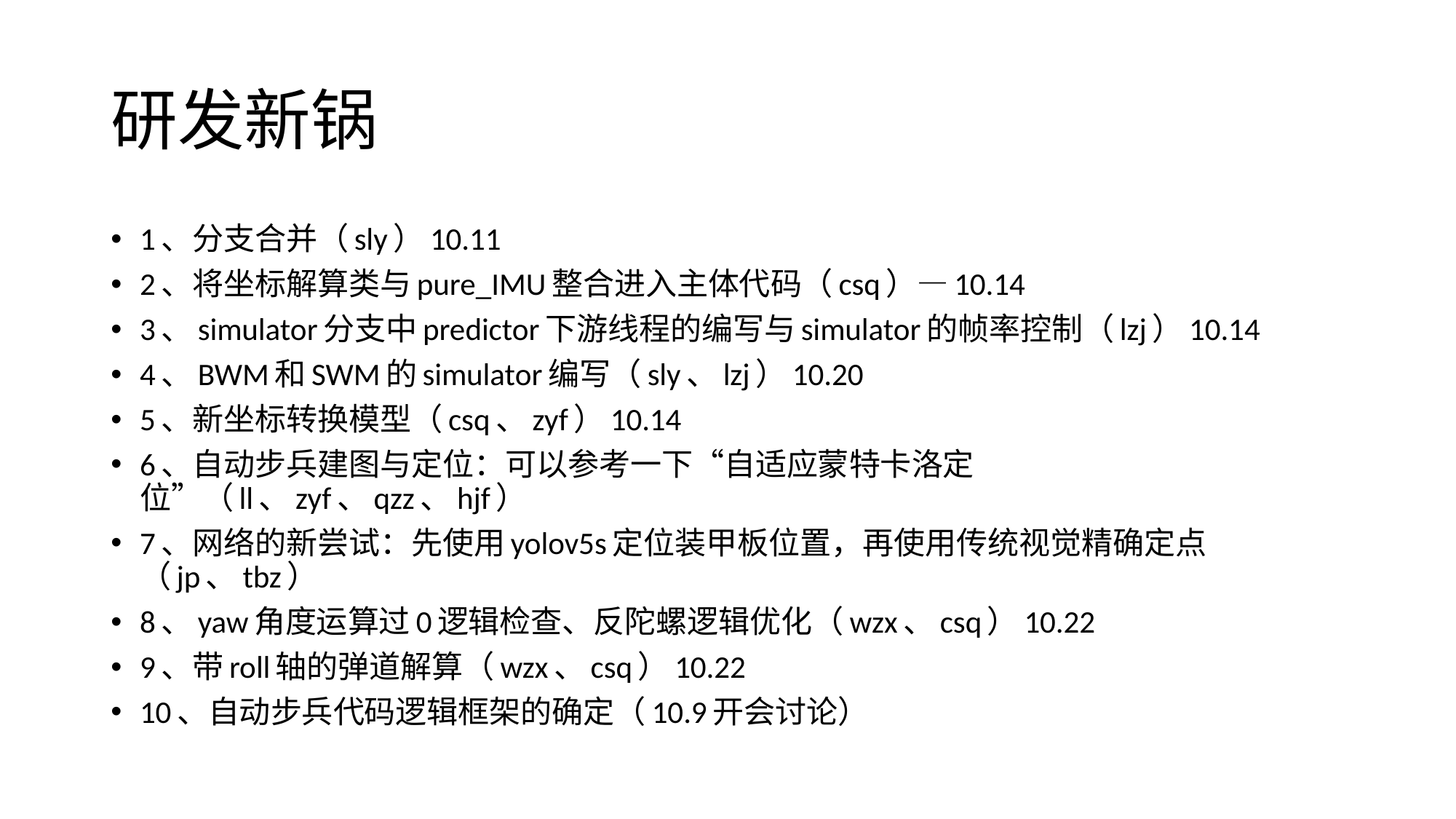

# 研发新锅
1、分支合并（sly）10.11
2、将坐标解算类与pure_IMU整合进入主体代码（csq）—10.14
3、simulator分支中predictor下游线程的编写与simulator的帧率控制（lzj）10.14
4、BWM和SWM的simulator编写（sly、lzj）10.20
5、新坐标转换模型（csq、zyf）10.14
6、自动步兵建图与定位：可以参考一下“自适应蒙特卡洛定位”（ll、zyf、qzz、hjf）
7、网络的新尝试：先使用yolov5s定位装甲板位置，再使用传统视觉精确定点（jp、tbz）
8、yaw角度运算过0逻辑检查、反陀螺逻辑优化（wzx、csq）10.22
9、带roll轴的弹道解算（wzx、csq）10.22
10、自动步兵代码逻辑框架的确定（10.9开会讨论）